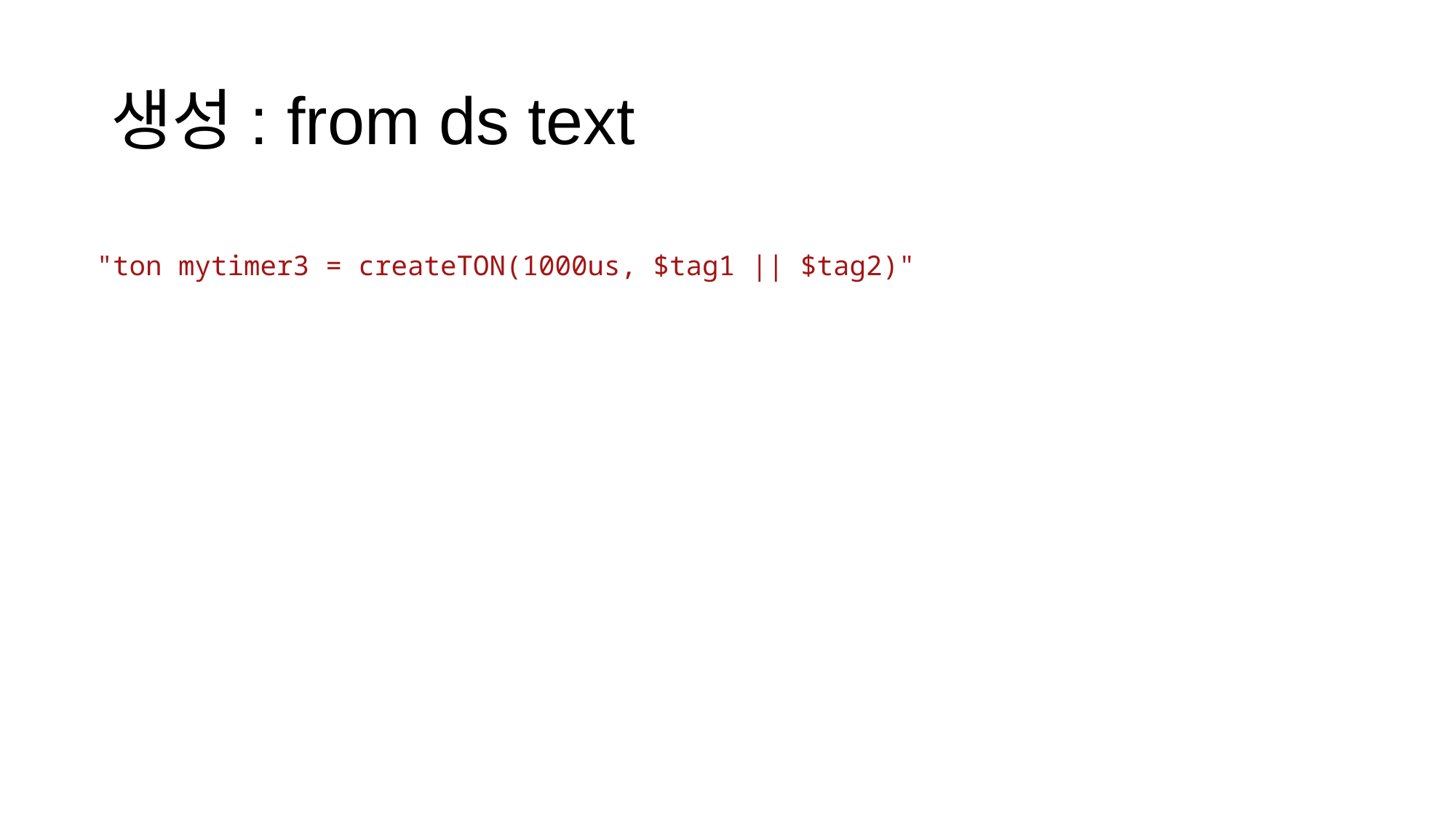

# 생성: from ds text
"ton mytimer3 = createTON(1000us, $tag1 || $tag2)"